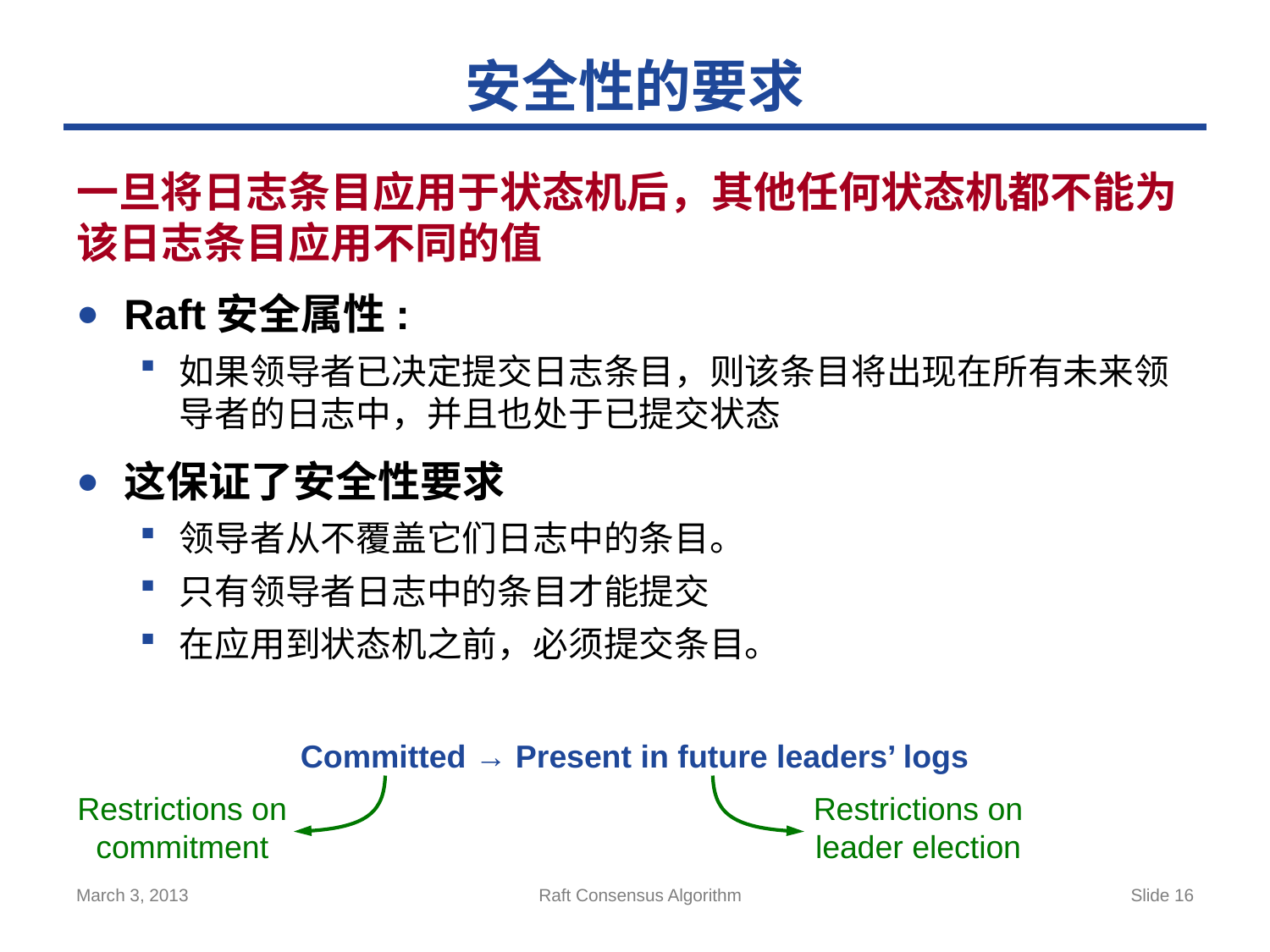

# 安全性的要求
一旦将日志条目应用于状态机后，其他任何状态机都不能为该日志条目应用不同的值
Raft安全属性:
如果领导者已决定提交日志条目，则该条目将出现在所有未来领导者的日志中，并且也处于已提交状态
这保证了安全性要求
领导者从不覆盖它们日志中的条目。
只有领导者日志中的条目才能提交
在应用到状态机之前，必须提交条目。
Committed → Present in future leaders’ logs

Restrictions on
commitment
Restrictions on
leader election
March 3, 2013
Raft Consensus Algorithm
Slide 16